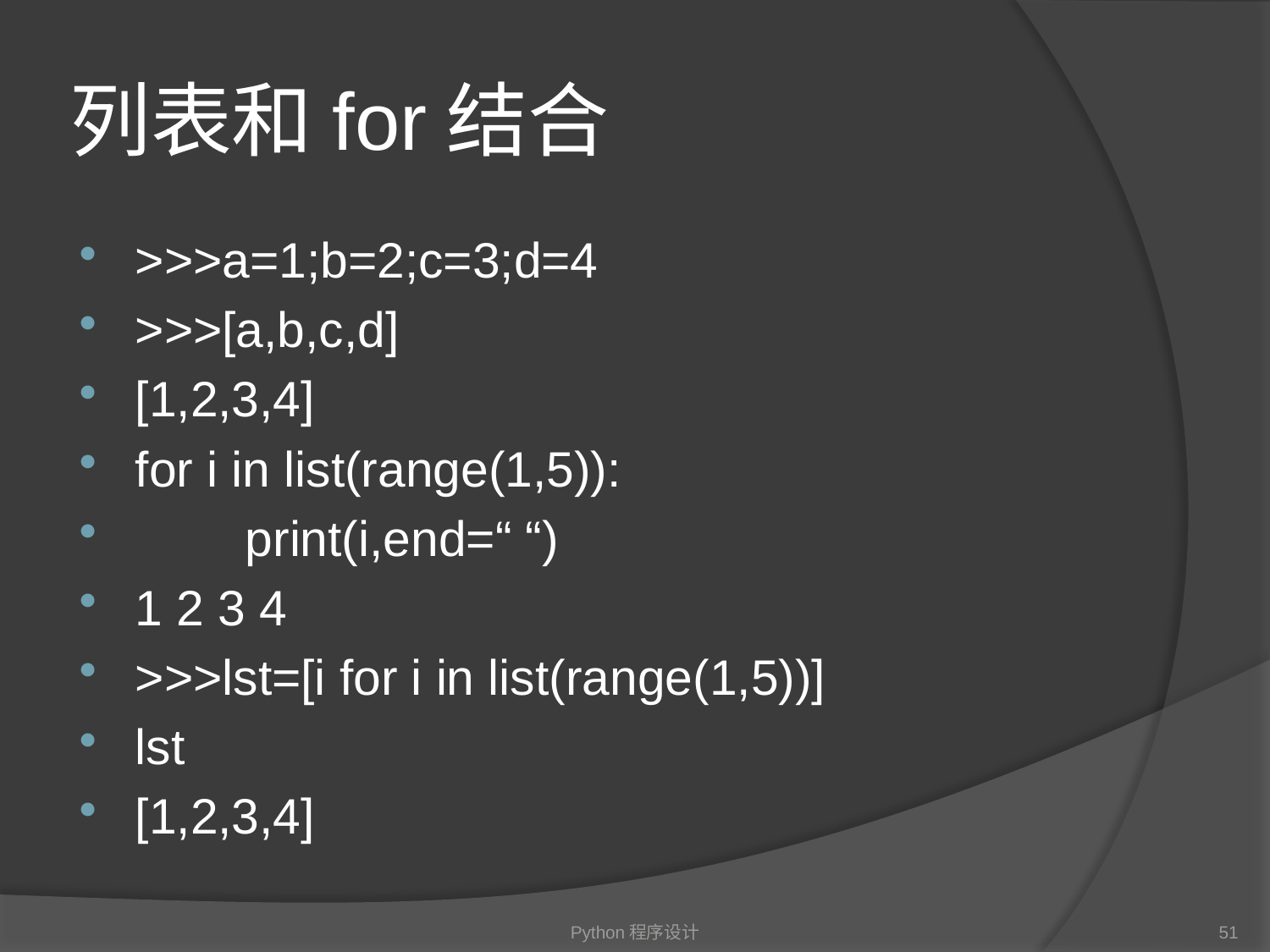

# 列表和for结合
>>>a=1;b=2;c=3;d=4
>>>[a,b,c,d]
[1,2,3,4]
for i in list(range(1,5)):
        print(i,end=“ “)
1 2 3 4
>>>lst=[i for i in list(range(1,5))]
lst
[1,2,3,4]

Python程序设计
51